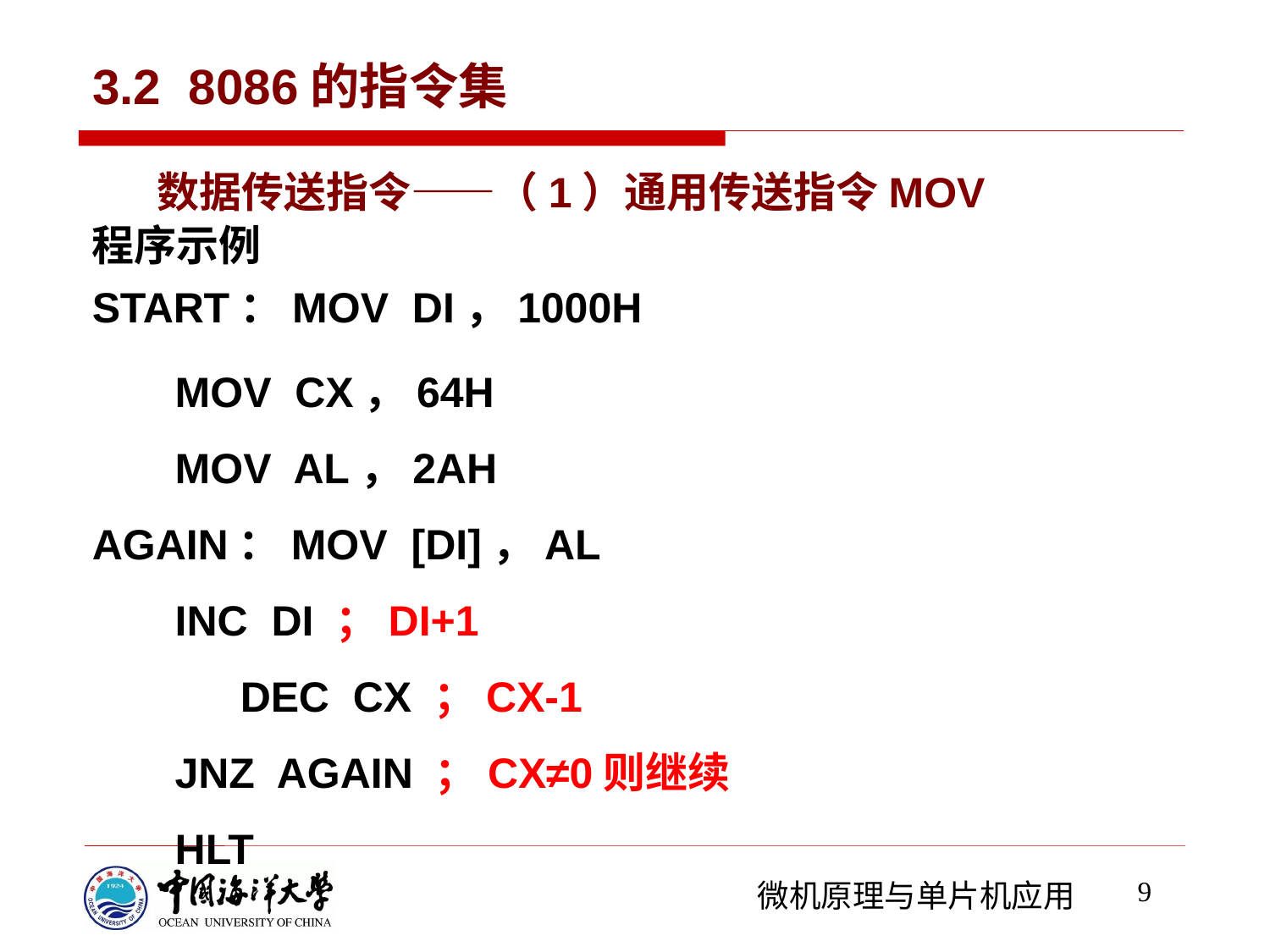

# 3.2  8086的指令集
数据传送指令——（1）通用传送指令MOV
程序示例
START：MOV  DI，1000H
       MOV  CX，64H
       MOV  AL，2AH
AGAIN：MOV  [DI]，AL
       INC  DI ；DI+1
              DEC  CX ；CX-1
       JNZ  AGAIN ；CX≠0则继续
       HLT

9